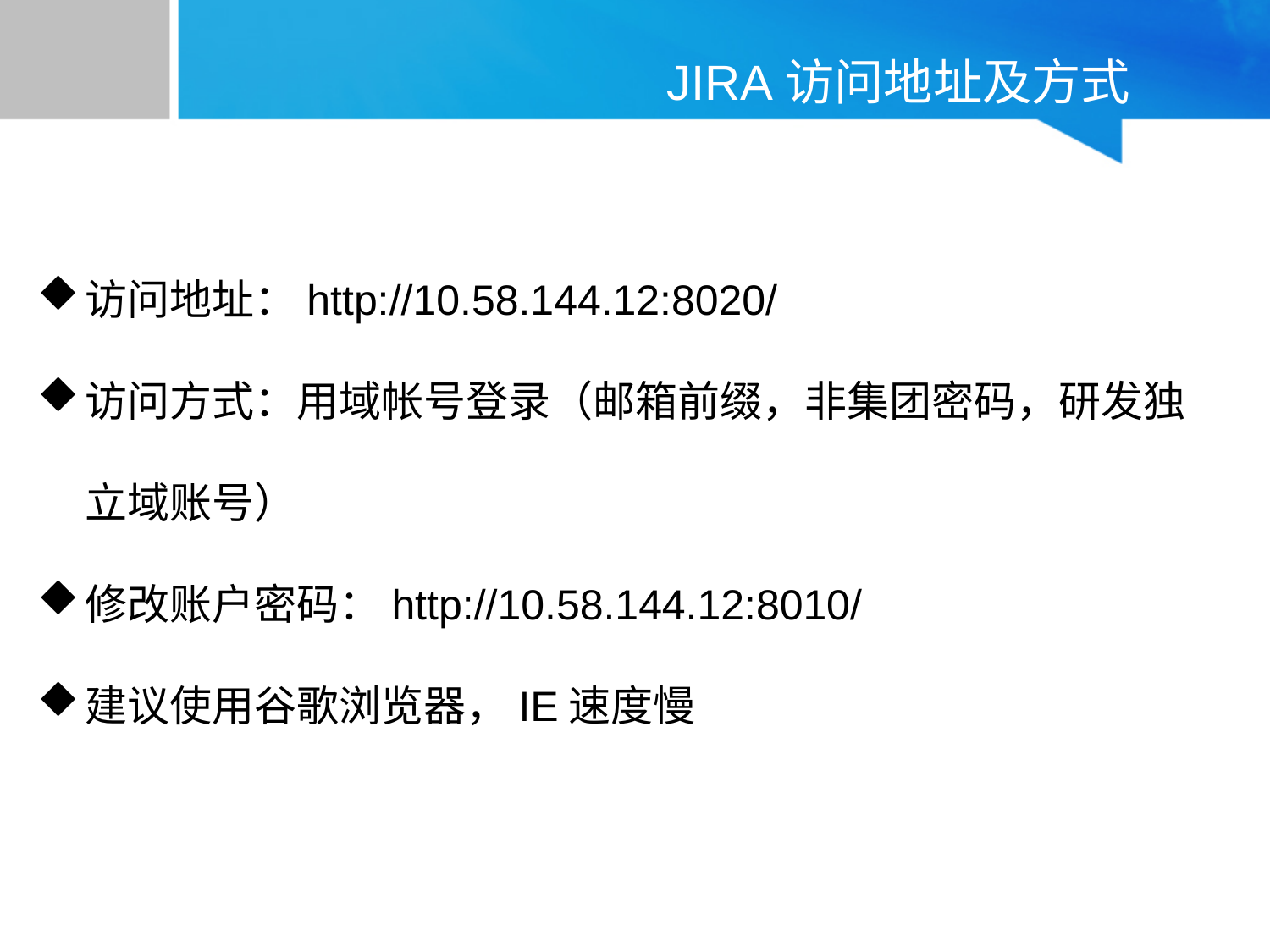

JIRA访问地址及方式
访问地址：http://10.58.144.12:8020/
访问方式：用域帐号登录（邮箱前缀，非集团密码，研发独立域账号）
修改账户密码：http://10.58.144.12:8010/
建议使用谷歌浏览器，IE速度慢